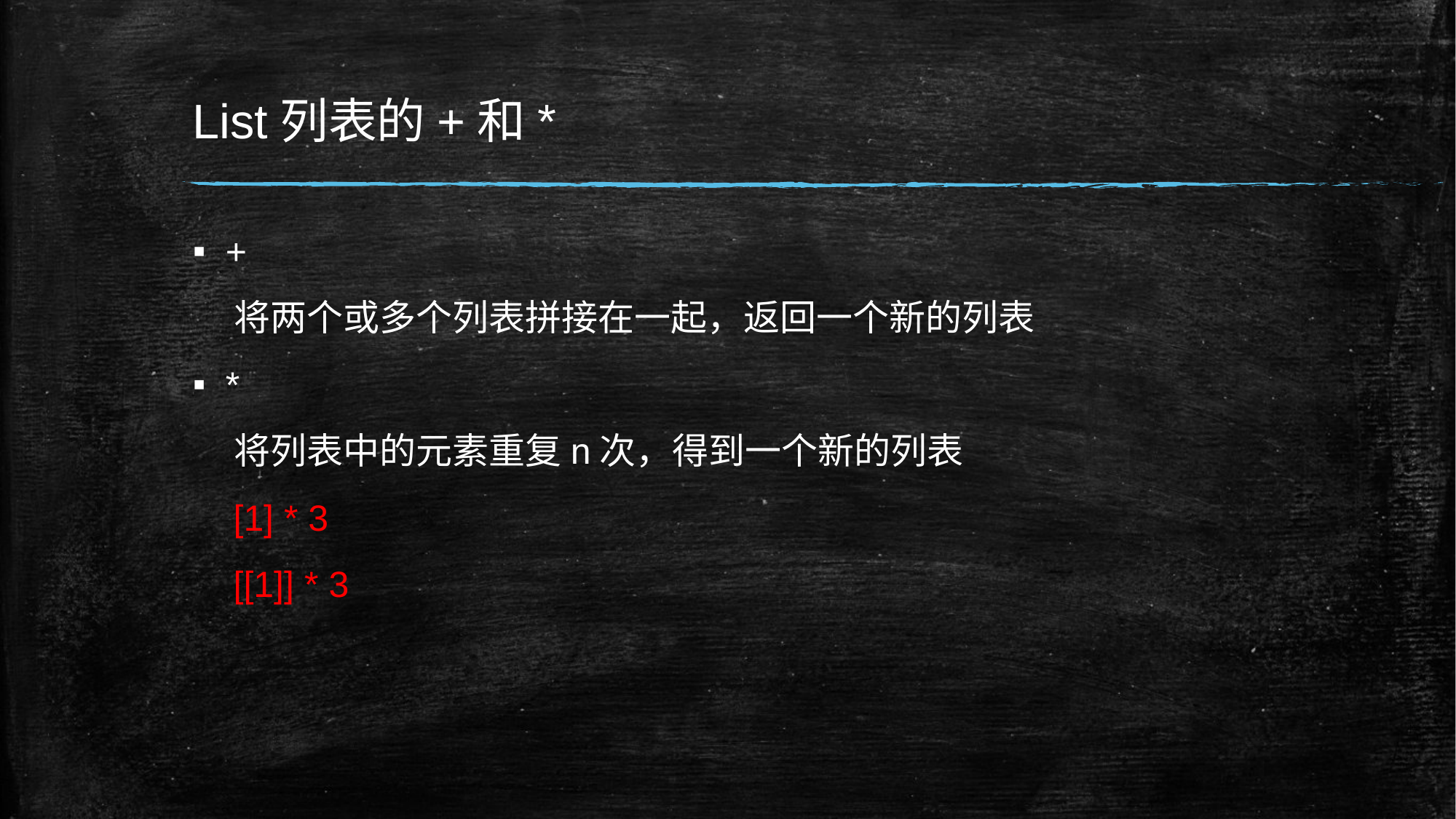

# List列表的+和*
+
    将两个或多个列表拼接在一起，返回一个新的列表
*
    将列表中的元素重复n次，得到一个新的列表
    [1] * 3
    [[1]] * 3